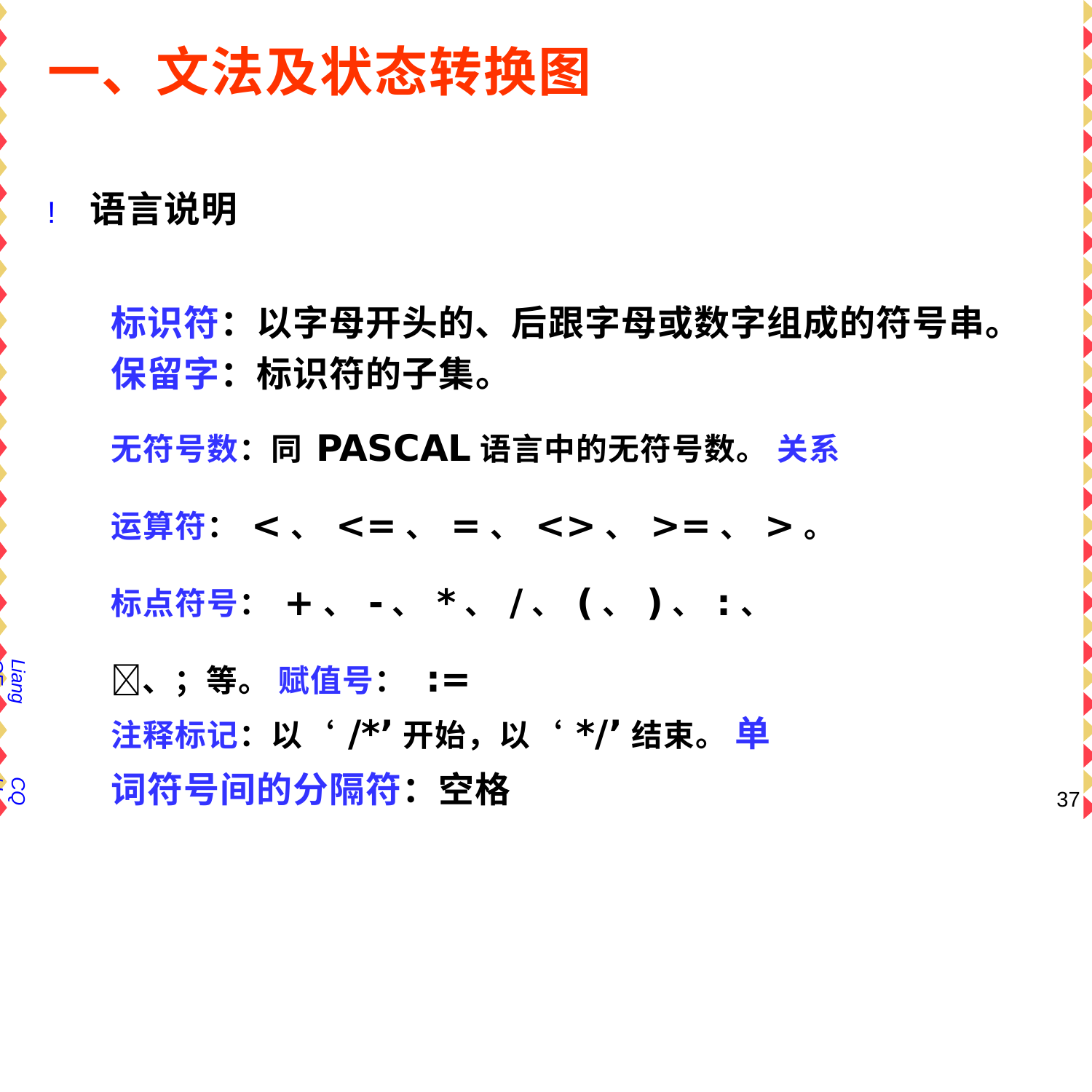

# 一、文法及状态转换图
!	语言说明

标识符：以字母开头的、后跟字母或数字组成的符号串。
保留字：标识符的子集。
无符号数：同PASCAL语言中的无符号数。 关系运算符：<、<=、=、<>、>=、>。 标点符号：+、-、*、/、(、)、:、′、；等。 赋值号： :=
注释标记：以‘/*’开始，以‘*/’结束。 单词符号间的分隔符：空格
Liang GE
CQU
37